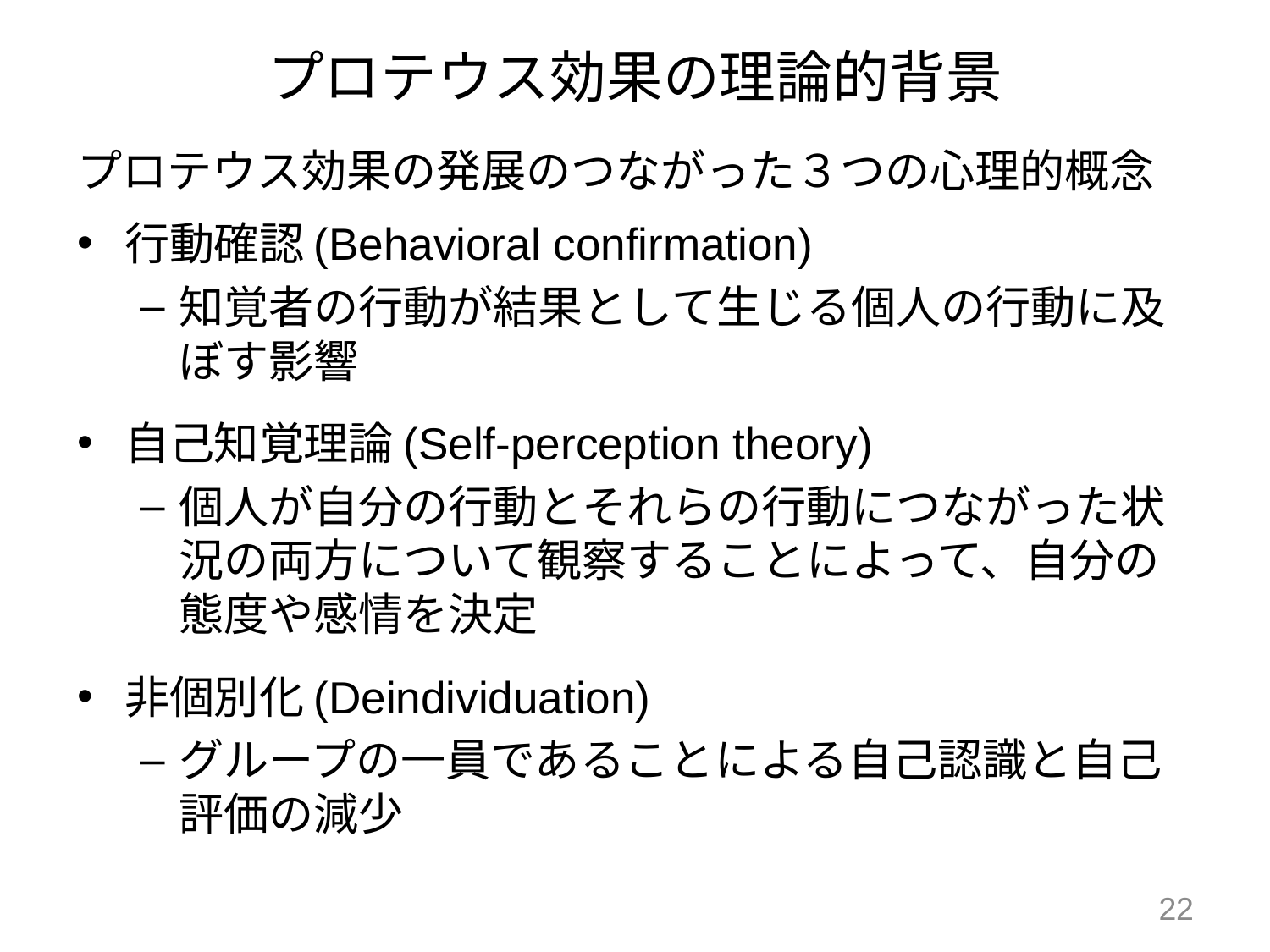

# プロテウス効果の理論的背景
プロテウス効果の発展のつながった３つの心理的概念
行動確認(Behavioral confirmation)
知覚者の行動が結果として生じる個人の行動に及ぼす影響
自己知覚理論(Self-perception theory)
個人が自分の行動とそれらの行動につながった状況の両方について観察することによって、自分の態度や感情を決定
非個別化(Deindividuation)
グループの一員であることによる自己認識と自己評価の減少

22